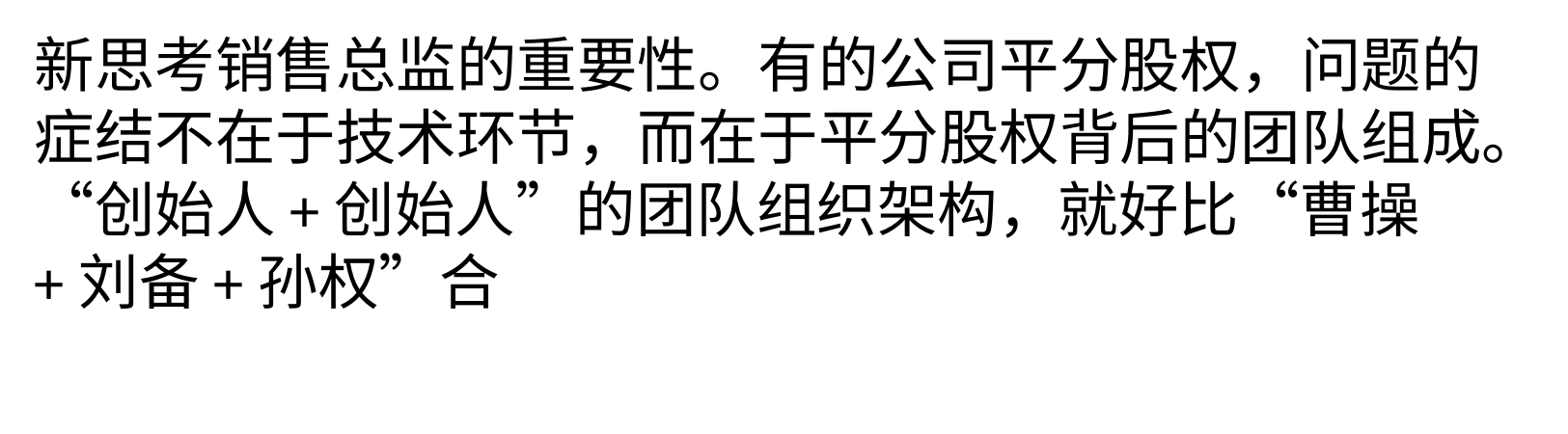

新思考销售总监的重要性。有的公司平分股权，问题的症结不在于技术环节，而在于平分股权背后的团队组成。“创始人+创始人”的团队组织架构，就好比“曹操+刘备+孙权”合